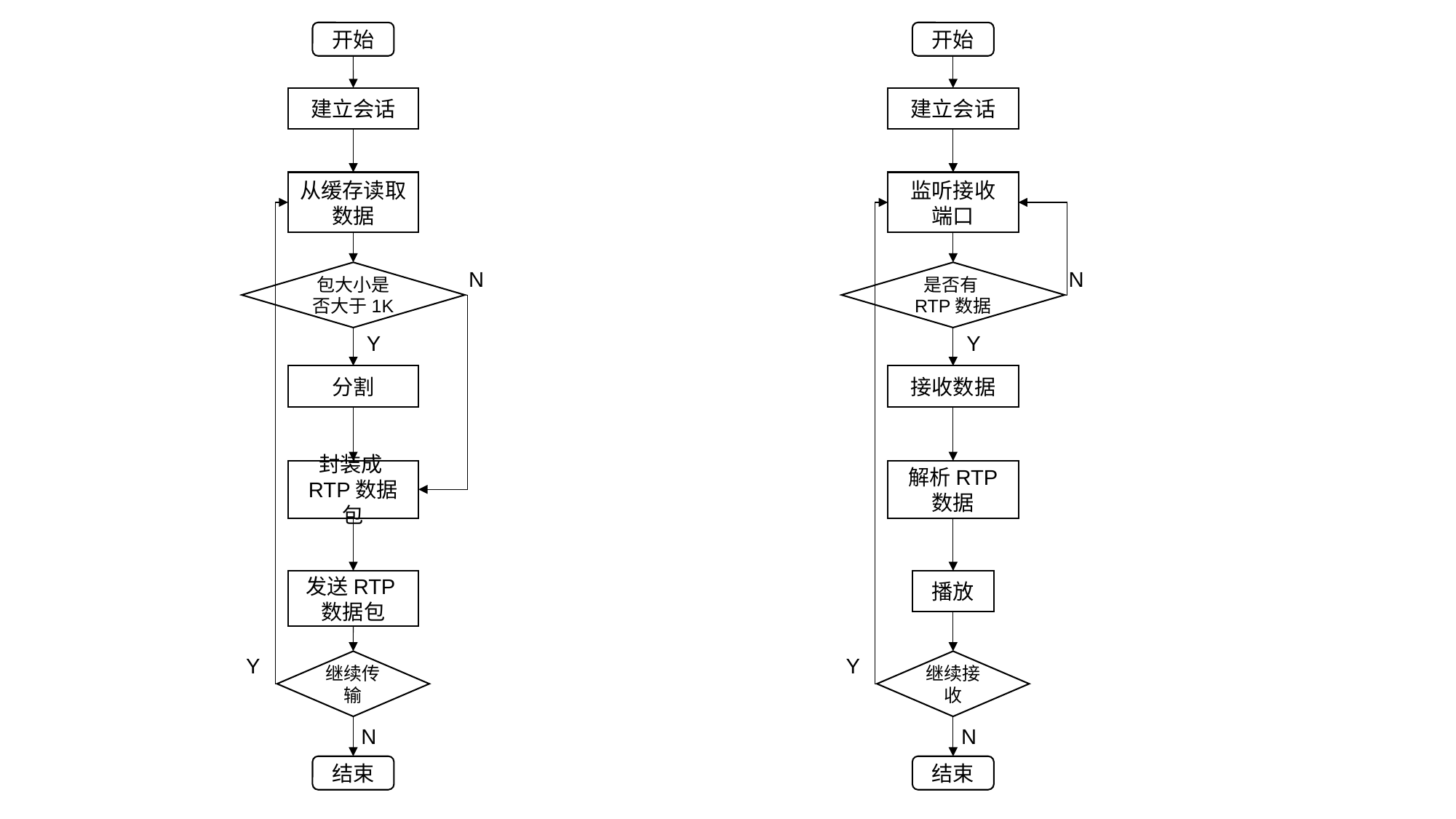

开始
开始
建立会话
建立会话
从缓存读取数据
监听接收
端口
N
N
包大小是否大于1K
是否有RTP数据
Y
Y
分割
接收数据
封装成RTP数据包
解析RTP
数据
发送RTP数据包
播放
Y
Y
继续传输
继续接收
N
N
结束
结束